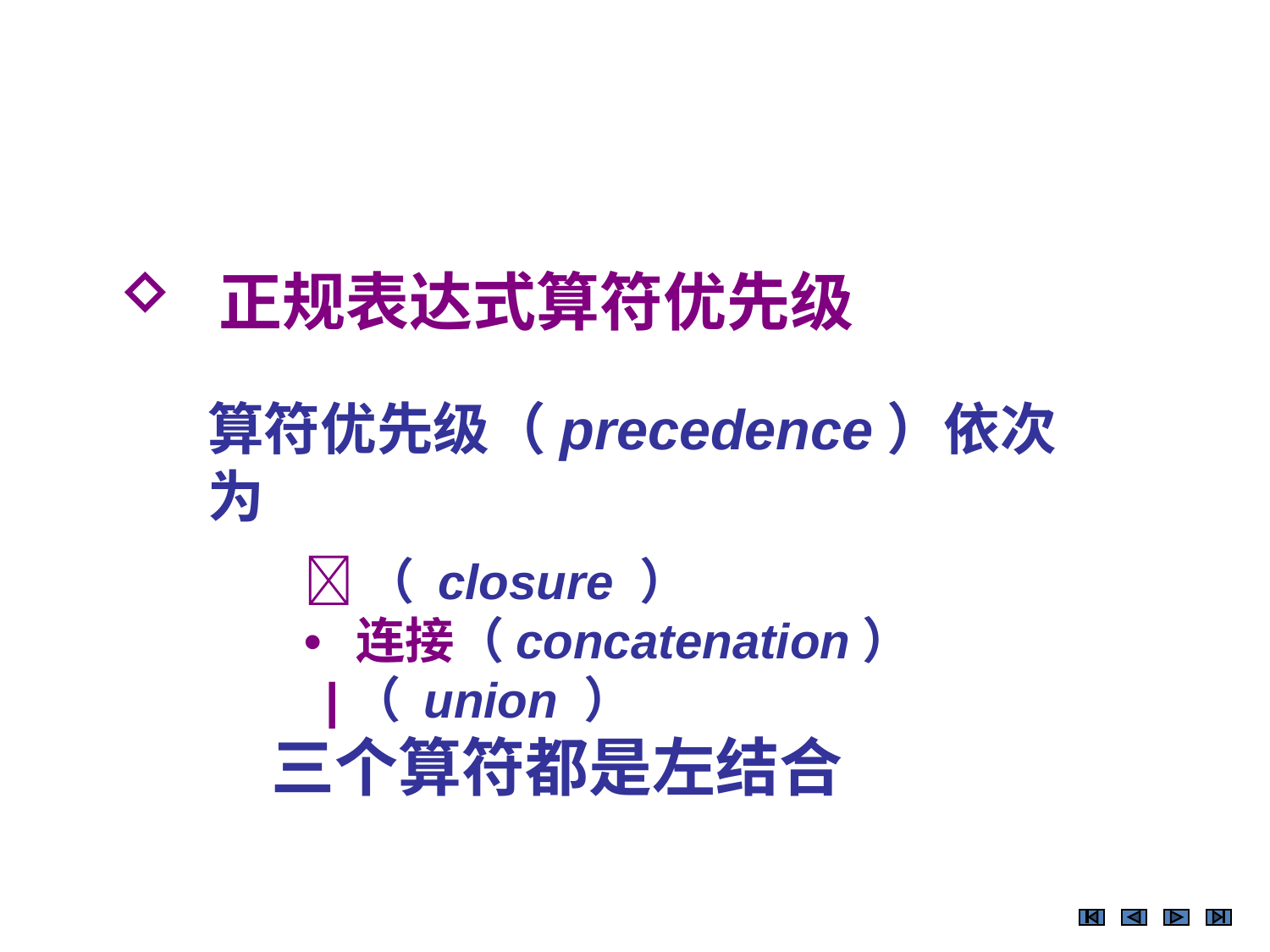

正规表达式算符优先级

算符优先级（precedence）依次为

   ∗（ closure ）
   •  连接（concatenation）
    |（ union ）
三个算符都是左结合